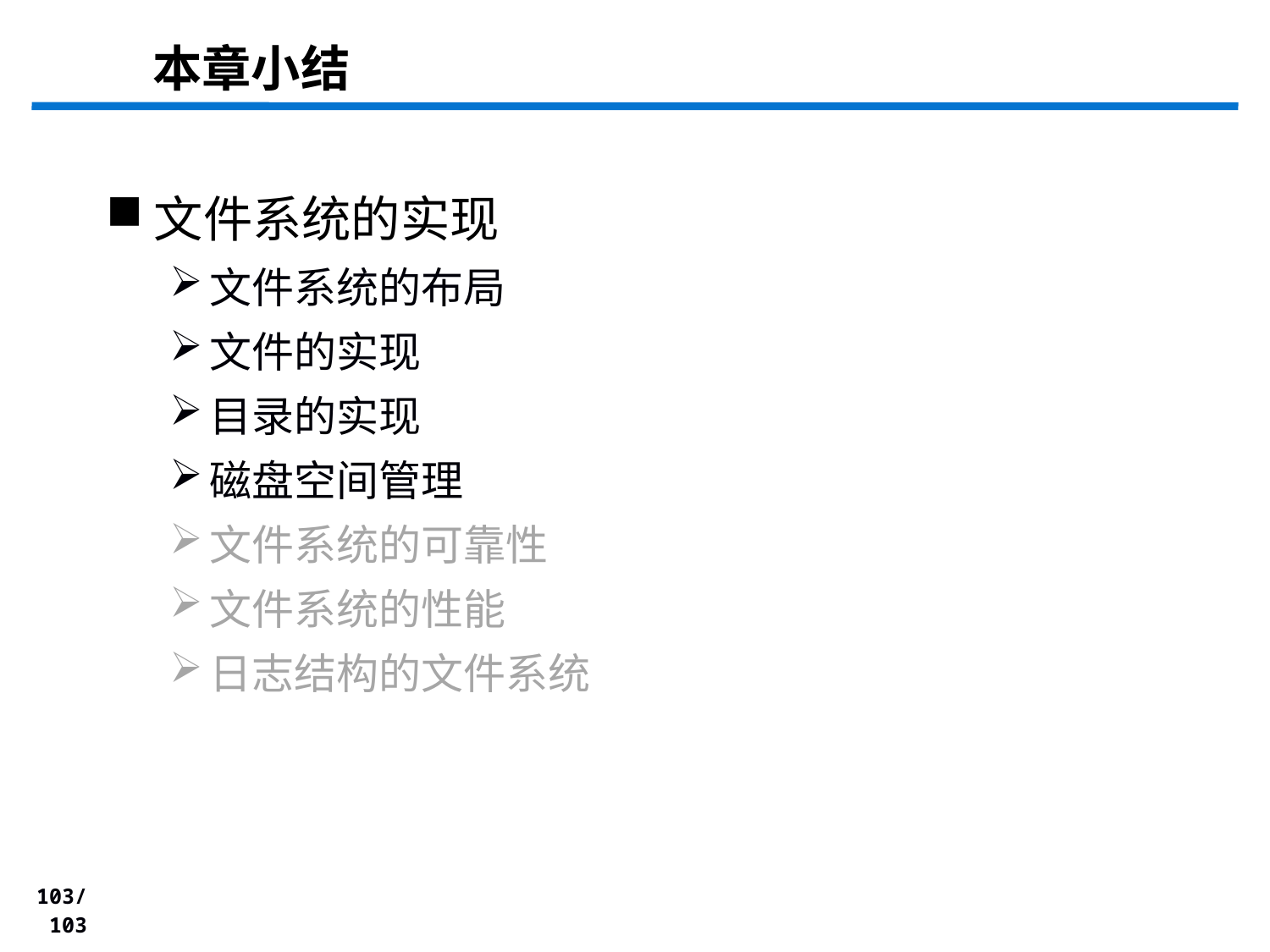

本章小结
文件系统的实现
文件系统的布局
文件的实现
目录的实现
磁盘空间管理
文件系统的可靠性
文件系统的性能
日志结构的文件系统